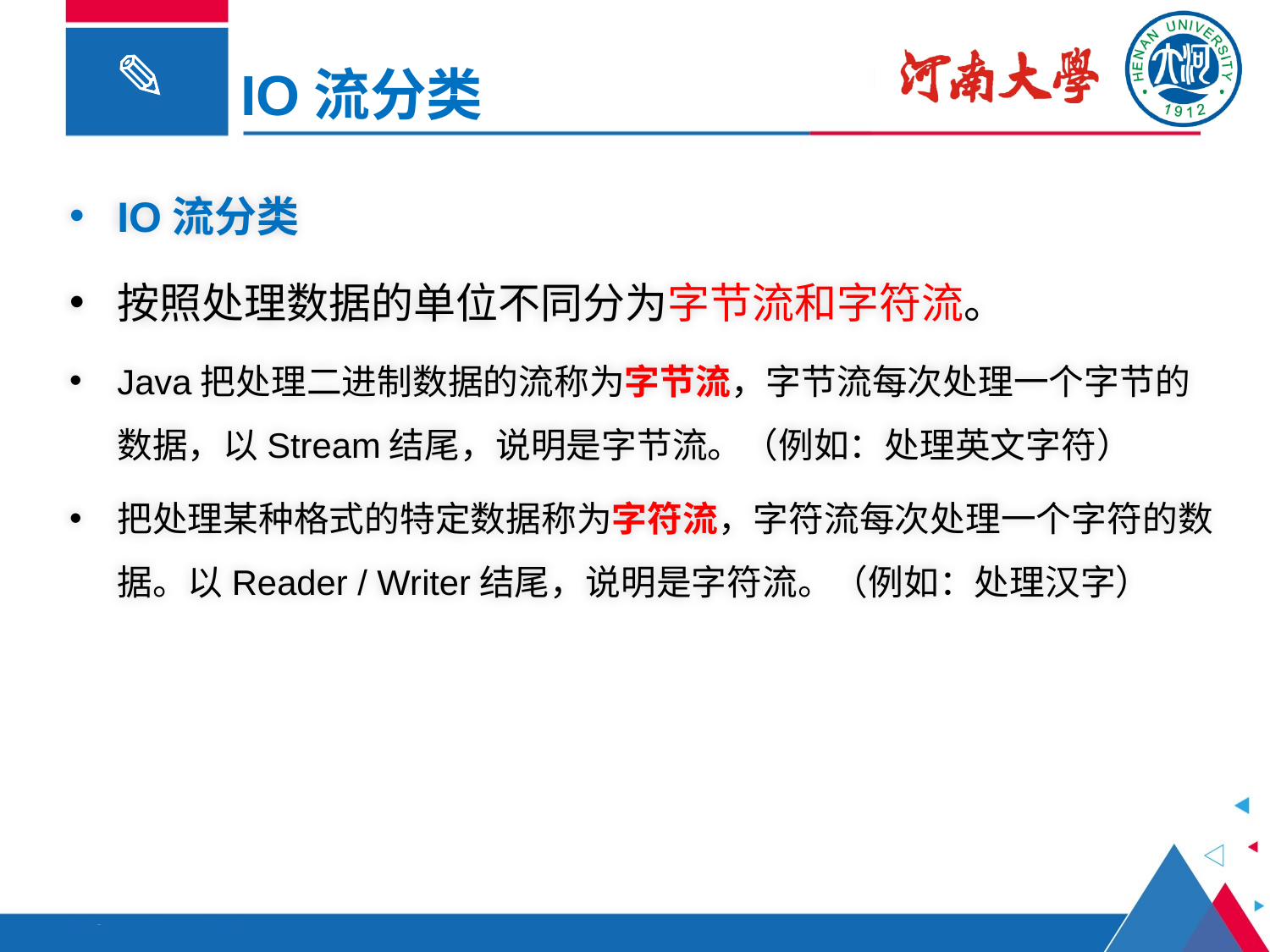

IO流分类
IO流分类
按照处理数据的单位不同分为字节流和字符流。
Java把处理二进制数据的流称为字节流，字节流每次处理一个字节的数据，以Stream结尾，说明是字节流。（例如：处理英文字符）
把处理某种格式的特定数据称为字符流，字符流每次处理一个字符的数据。以Reader / Writer结尾，说明是字符流。（例如：处理汉字）